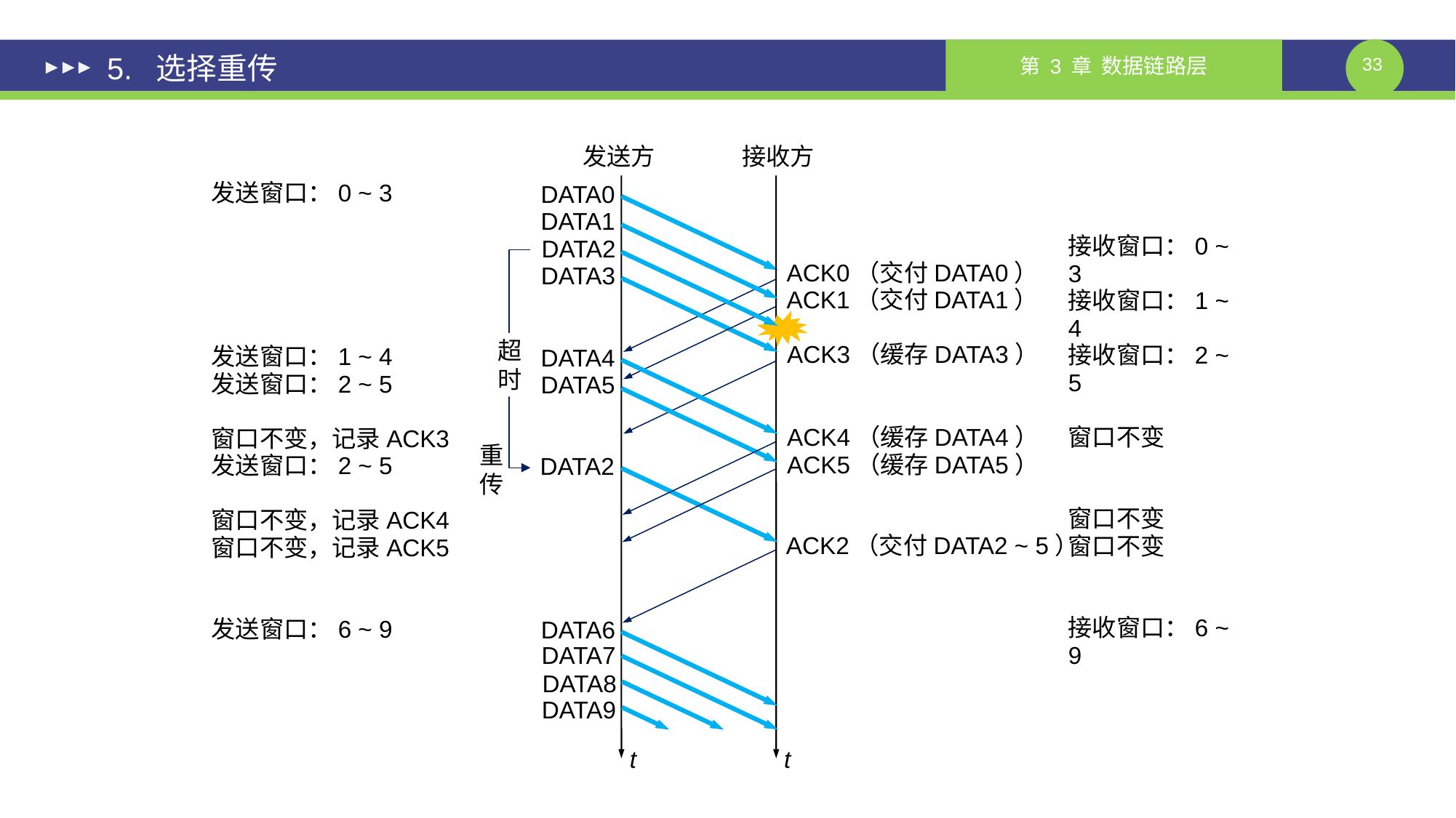

# 5.  选择重传

发送方
接收方
DATA0
发送窗口：0 ~ 3

发送窗口：1 ~ 4
发送窗口：2 ~ 5

窗口不变，记录ACK3
发送窗口：2 ~ 5

窗口不变，记录ACK4
窗口不变，记录ACK5

发送窗口：6 ~ 9

DATA1

接收窗口：0 ~ 3
接收窗口：1 ~ 4
接收窗口：2 ~ 5

窗口不变

窗口不变
窗口不变

接收窗口：6 ~ 9

DATA2

ACK0（交付DATA0）

DATA3

ACK1（交付DATA1）

超时

ACK3（缓存DATA3）
DATA4

DATA5

ACK4（缓存DATA4）
重传

ACK5（缓存DATA5）
DATA2

ACK2（交付DATA2 ~ 5）

DATA6

DATA7

DATA8

DATA9

t
t
课件制作人：谢钧 谢希仁